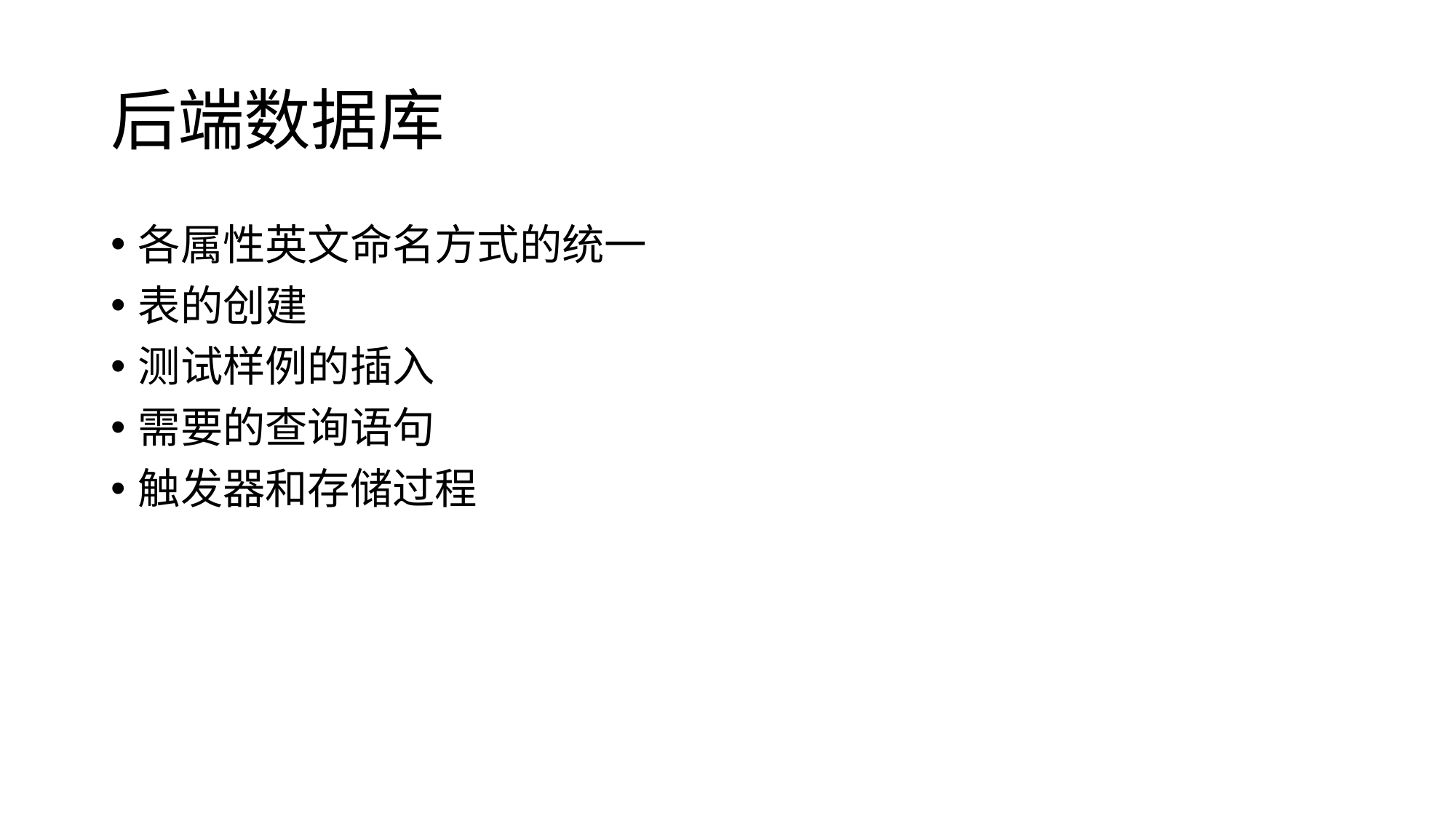

# 后端数据库
各属性英文命名方式的统一
表的创建
测试样例的插入
需要的查询语句
触发器和存储过程